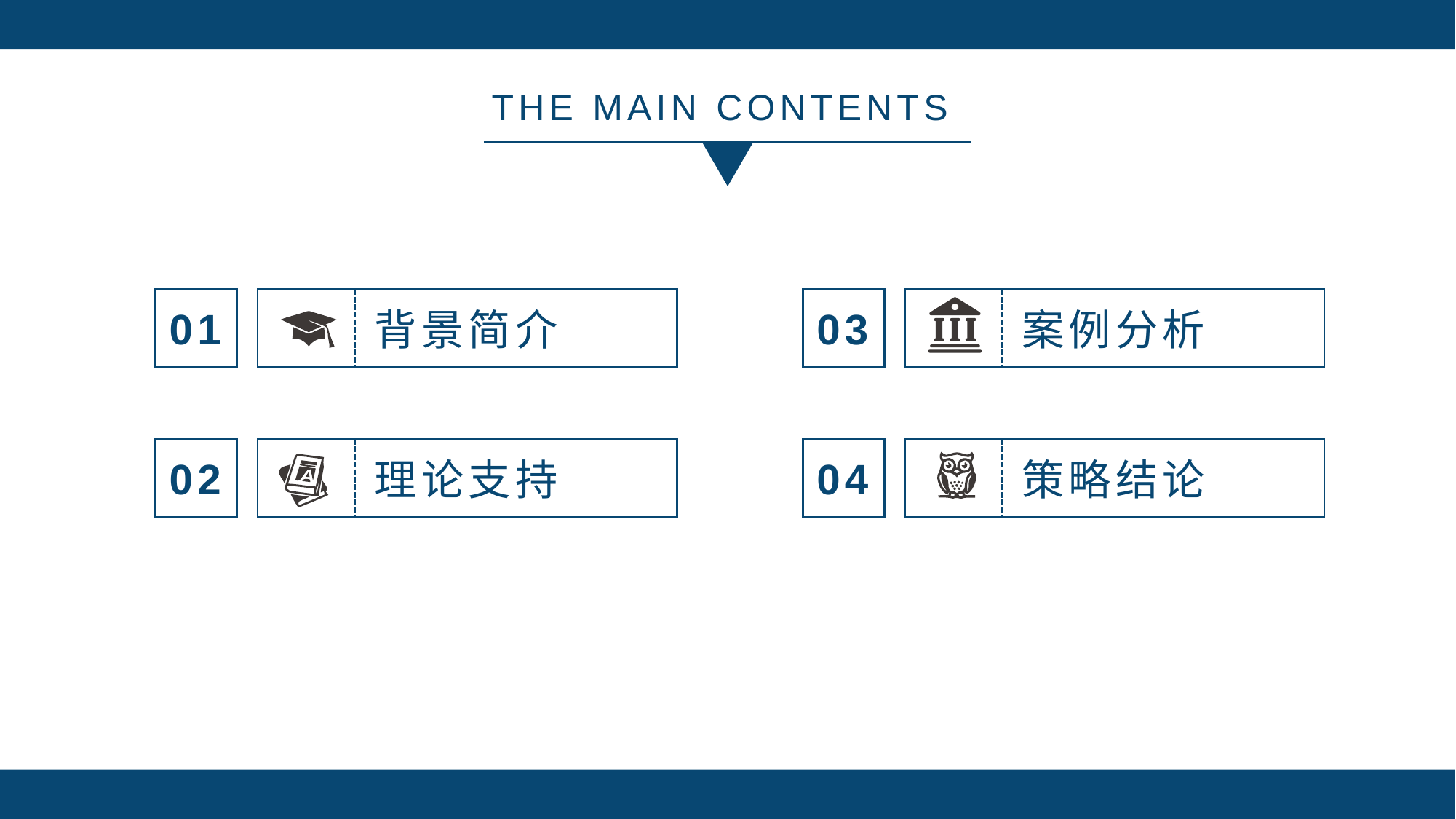

THE MAIN CONTENTS

01
背景简介

03
案例分析

02
理论支持

04
策略结论